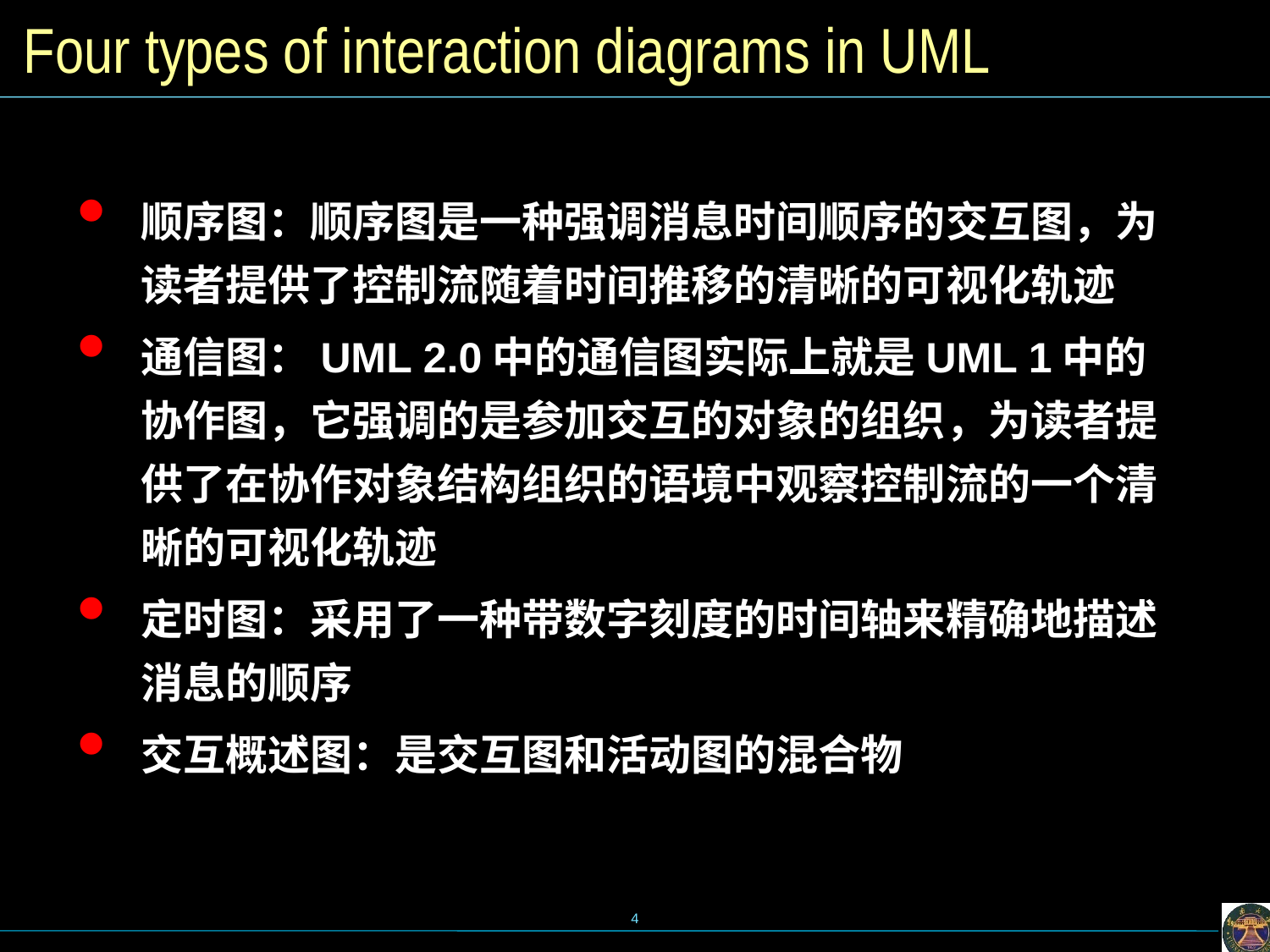

# Four types of interaction diagrams in UML
顺序图：顺序图是一种强调消息时间顺序的交互图，为读者提供了控制流随着时间推移的清晰的可视化轨迹
通信图：UML 2.0中的通信图实际上就是UML 1中的协作图，它强调的是参加交互的对象的组织，为读者提供了在协作对象结构组织的语境中观察控制流的一个清晰的可视化轨迹
定时图：采用了一种带数字刻度的时间轴来精确地描述消息的顺序
交互概述图：是交互图和活动图的混合物